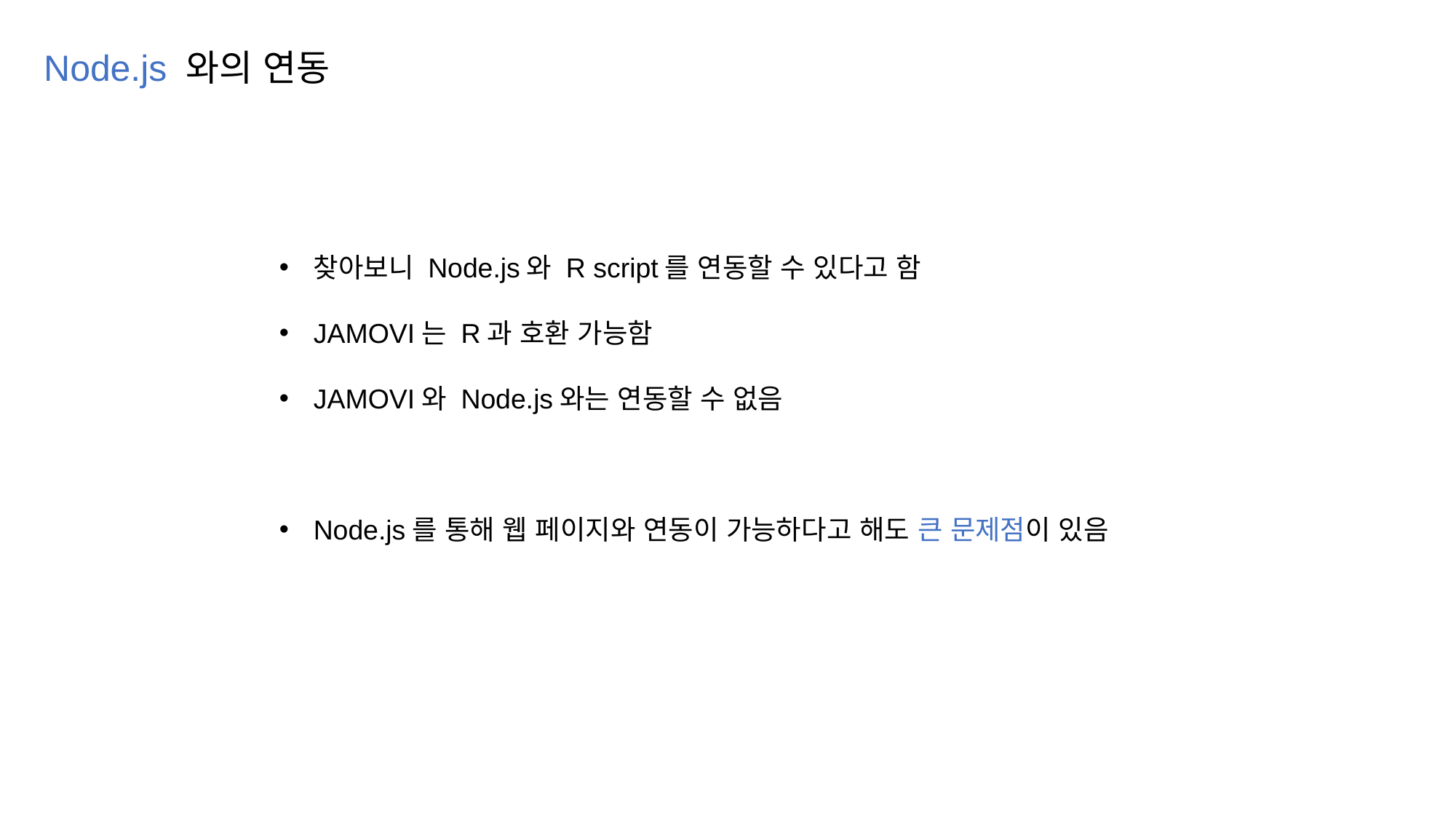

# Node.js 와의 연동
찾아보니 Node.js와 R script를 연동할 수 있다고 함
JAMOVI는 R과 호환 가능함
JAMOVI와 Node.js와는 연동할 수 없음

Node.js를 통해 웹 페이지와 연동이 가능하다고 해도 큰 문제점이 있음